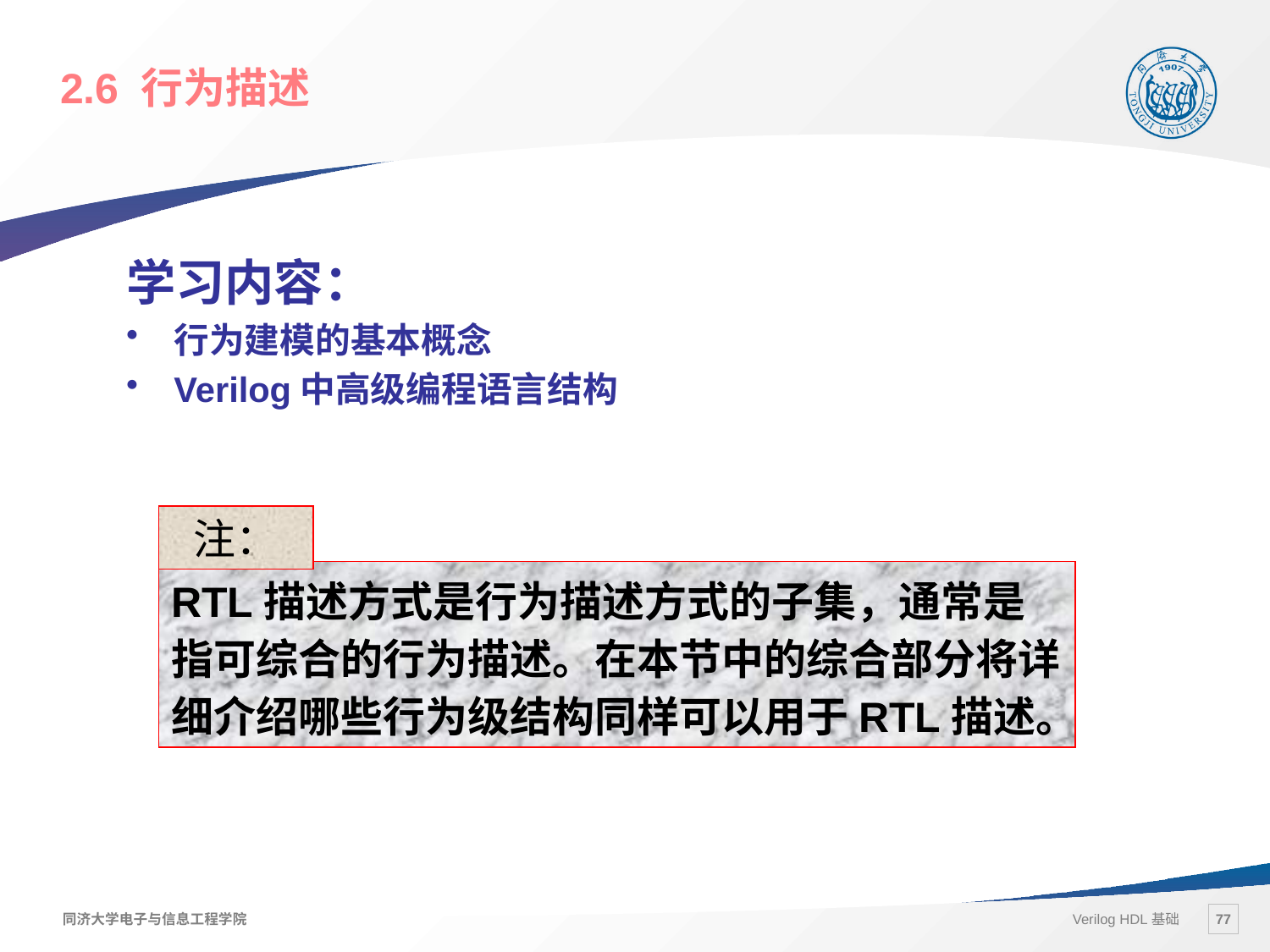

# 2.6 行为描述
学习内容：
行为建模的基本概念
Verilog中高级编程语言结构
注：
RTL描述方式是行为描述方式的子集，通常是指可综合的行为描述。在本节中的综合部分将详细介绍哪些行为级结构同样可以用于RTL描述。